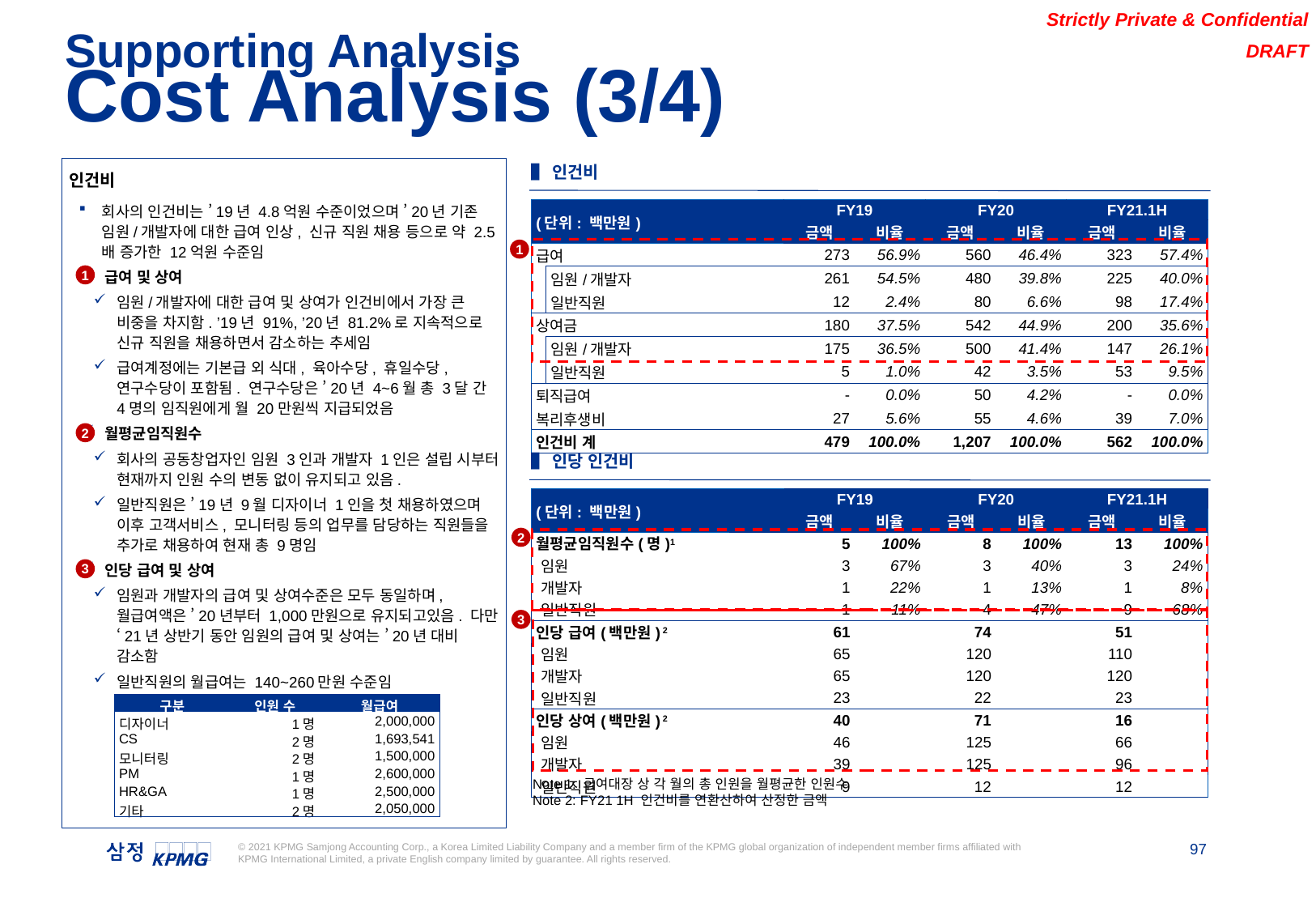

Supporting Analysis
Cost Analysis (3/4)
▌인건비

인건비
회사의 인건비는 ’19년 4.8억원 수준이었으며 ’20년 기존 임원/개발자에 대한 급여 인상, 신규 직원 채용 등으로 약 2.5배 증가한 12억원 수준임
급여 및 상여
임원/개발자에 대한 급여 및 상여가 인건비에서 가장 큰 비중을 차지함. ’19년 91%, ’20년 81.2%로 지속적으로 신규 직원을 채용하면서 감소하는 추세임
급여계정에는 기본급 외 식대, 육아수당, 휴일수당, 연구수당이 포함됨. 연구수당은 ’20년 4~6월 총 3달 간 4명의 임직원에게 월 20만원씩 지급되었음
월평균임직원수
회사의 공동창업자인 임원 3인과 개발자 1인은 설립 시부터 현재까지 인원 수의 변동 없이 유지되고 있음.
일반직원은 ’19년 9월 디자이너 1인을 첫 채용하였으며 이후 고객서비스, 모니터링 등의 업무를 담당하는 직원들을 추가로 채용하여 현재 총 9명임
인당 급여 및 상여
임원과 개발자의 급여 및 상여수준은 모두 동일하며, 월급여액은 ’20년부터 1,000만원으로 유지되고있음. 다만 ‘21년 상반기 동안 임원의 급여 및 상여는 ’20년 대비 감소함
일반직원의 월급여는 140~260만원 수준임

| (단위: 백만원) |  | FY19 |  | FY20 |  | FY21.1H |  |
| --- | --- | --- | --- | --- | --- | --- | --- |
|  |  | 금액 | 비율 | 금액 | 비율 | 금액 | 비율 |
| 급여 |  | 273 | 56.9% | 560 | 46.4% | 323 | 57.4% |
|  | 임원/개발자 | 261 | 54.5% | 480 | 39.8% | 225 | 40.0% |
|  | 일반직원 | 12 | 2.4% | 80 | 6.6% | 98 | 17.4% |
| 상여금 |  | 180 | 37.5% | 542 | 44.9% | 200 | 35.6% |
|  | 임원/개발자 | 175 | 36.5% | 500 | 41.4% | 147 | 26.1% |
|  | 일반직원 | 5 | 1.0% | 42 | 3.5% | 53 | 9.5% |
| 퇴직급여 |  | - | 0.0% | 50 | 4.2% | - | 0.0% |
| 복리후생비 |  | 27 | 5.6% | 55 | 4.6% | 39 | 7.0% |
| 인건비 계 |  | 479 | 100.0% | 1,207 | 100.0% | 562 | 100.0% |
1

1
2
▌인당 인건비

| (단위: 백만원) |  | FY19 |  | FY20 |  | FY21.1H |  |
| --- | --- | --- | --- | --- | --- | --- | --- |
|  |  | 금액 | 비율 | 금액 | 비율 | 금액 | 비율 |
| 월평균임직원수(명)1 |  | 5 | 100% | 8 | 100% | 13 | 100% |
| 임원 |  | 3 | 67% | 3 | 40% | 3 | 24% |
| 개발자 |  | 1 | 22% | 1 | 13% | 1 | 8% |
| 일반직원 |  | 1 | 11% | 4 | 47% | 9 | 68% |
| 인당 급여(백만원) 2 |  | 61 |  | 74 |  | 51 |  |
| 임원 |  | 65 |  | 120 |  | 110 |  |
| 개발자 |  | 65 |  | 120 |  | 120 |  |
| 일반직원 |  | 23 |  | 22 |  | 23 |  |
| 인당 상여(백만원) 2 |  | 40 |  | 71 |  | 16 |  |
| 임원 |  | 46 |  | 125 |  | 66 |  |
| 개발자 |  | 39 |  | 125 |  | 96 |  |
| 일반직원 |  | 9 |  | 12 |  | 12 |  |
2

3
3

| 구분 | 인원 수 | 월급여 |
| --- | --- | --- |
| 디자이너 | 1명 | 2,000,000 |
| CS | 2명 | 1,693,541 |
| 모니터링 | 2명 | 1,500,000 |
| PM | 1명 | 2,600,000 |
| HR&GA | 1명 | 2,500,000 |
| 기타 | 2명 | 2,050,000 |
Note 1: 급여대장 상 각 월의 총 인원을 월평균한 인원수
Note 2: FY21 1H 인건비를 연환산하여 산정한 금액